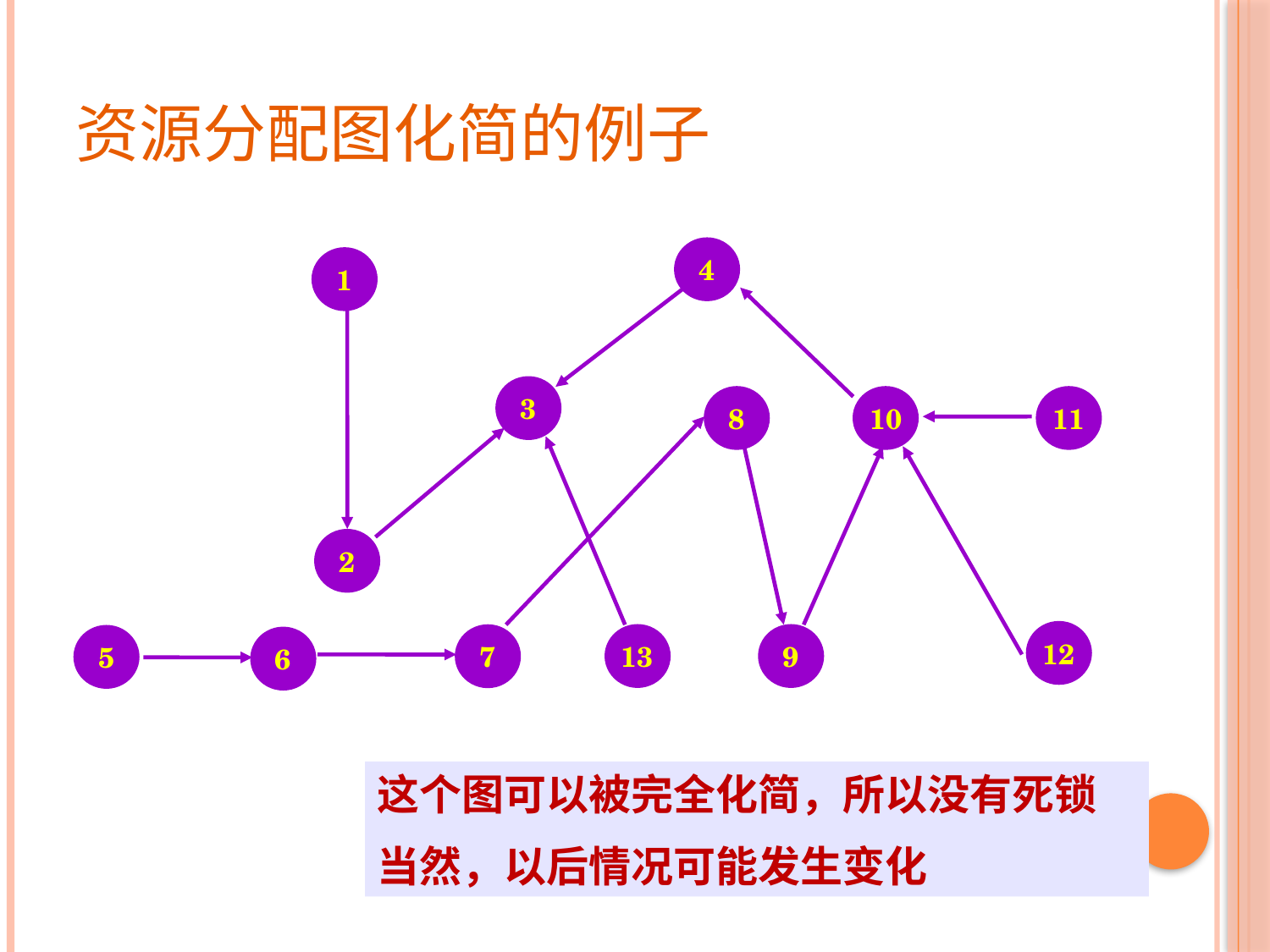

# 资源分配图化简的例子
4
1

3
8
10
11

2
12
13
9
7
5
6

这个图可以被完全化简，所以没有死锁
当然，以后情况可能发生变化